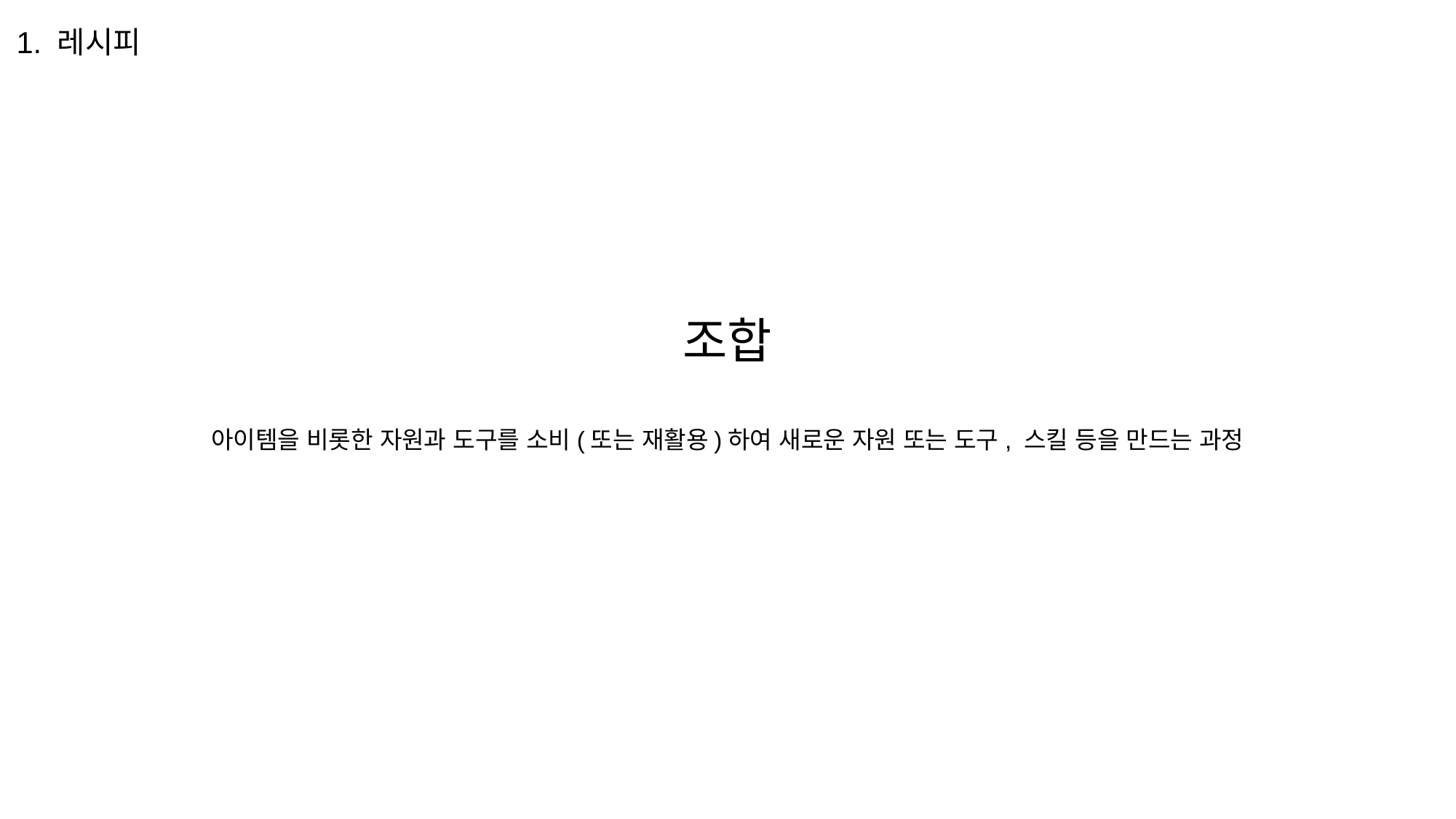

1. 레시피
조합
아이템을 비롯한 자원과 도구를 소비(또는 재활용)하여 새로운 자원 또는 도구, 스킬 등을 만드는 과정